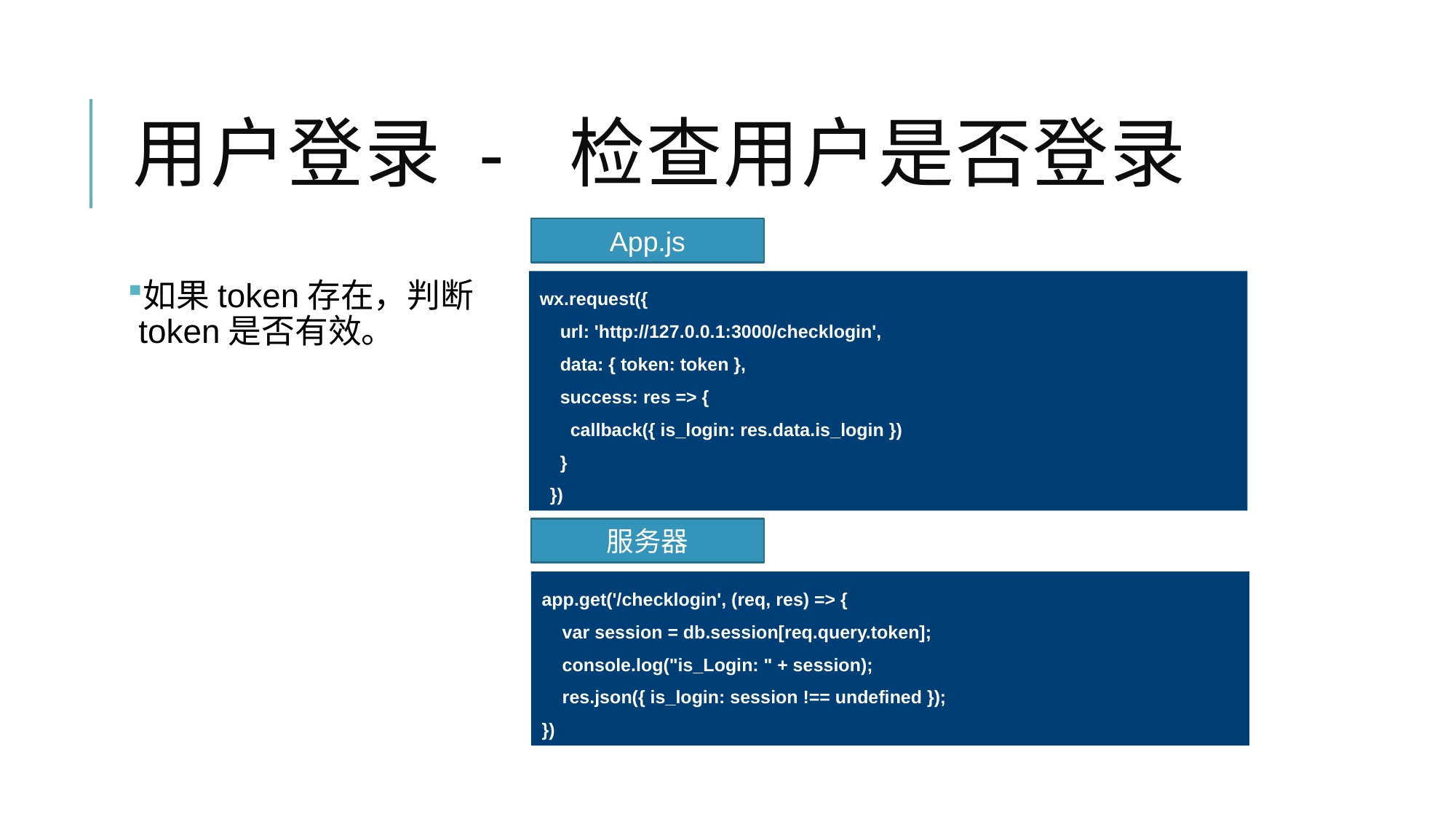

# 用户登录 -  检查用户是否登录
App.js
wx.request({
    url: 'http://127.0.0.1:3000/checklogin',
    data: { token: token },
    success: res => {
      callback({ is_login: res.data.is_login })
    }
  })
如果token存在，判断token是否有效。
服务器
app.get('/checklogin', (req, res) => {
    var session = db.session[req.query.token];
    console.log("is_Login: " + session);
    res.json({ is_login: session !== undefined });
})